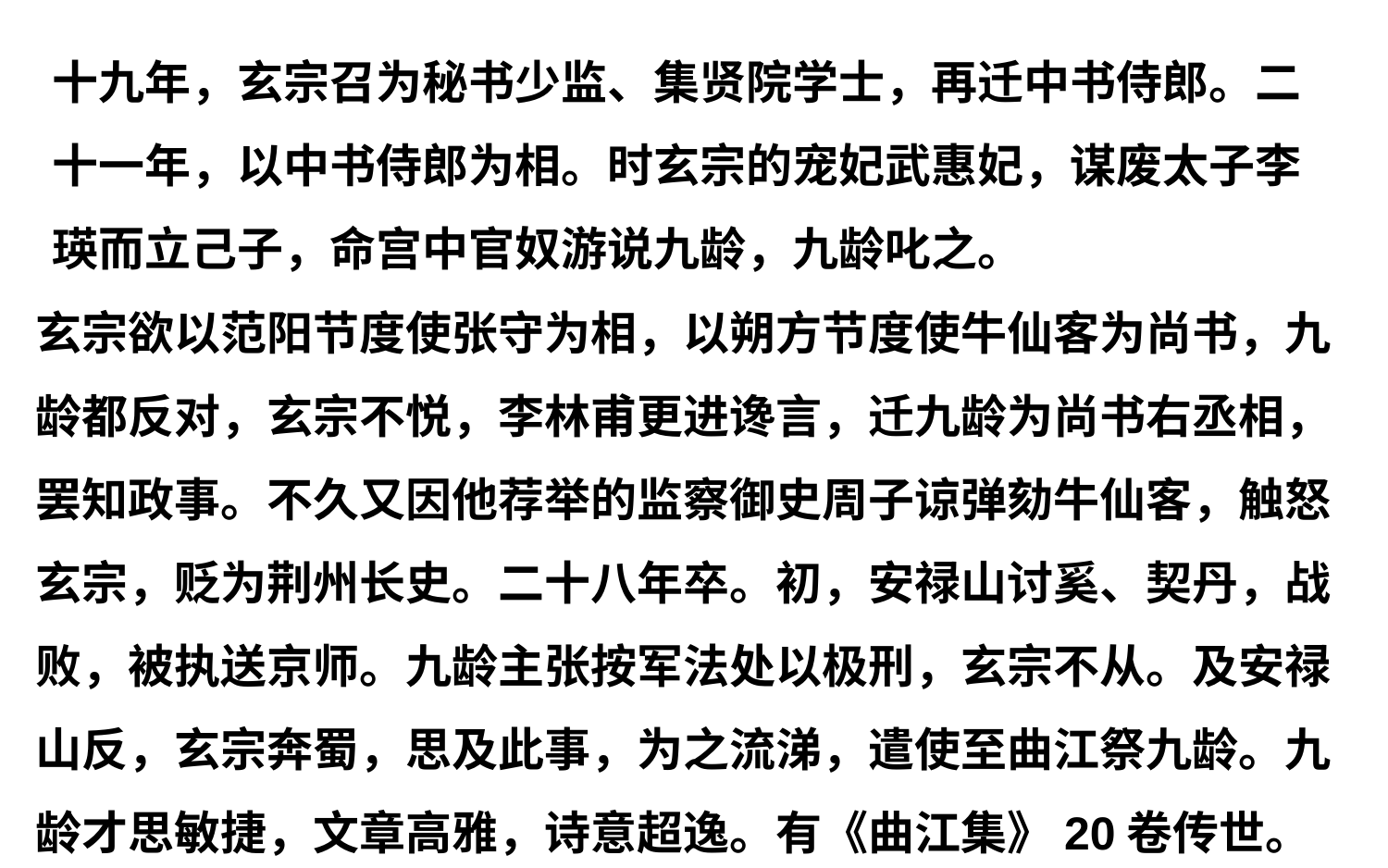

十九年，玄宗召为秘书少监、集贤院学士，再迁中书侍郎。二十一年，以中书侍郎为相。时玄宗的宠妃武惠妃，谋废太子李瑛而立己子，命宫中官奴游说九龄，九龄叱之。
玄宗欲以范阳节度使张守为相，以朔方节度使牛仙客为尚书，九龄都反对，玄宗不悦，李林甫更进谗言，迁九龄为尚书右丞相，罢知政事。不久又因他荐举的监察御史周子谅弹劾牛仙客，触怒玄宗，贬为荆州长史。二十八年卒。初，安禄山讨奚、契丹，战败，被执送京师。九龄主张按军法处以极刑，玄宗不从。及安禄山反，玄宗奔蜀，思及此事，为之流涕，遣使至曲江祭九龄。九龄才思敏捷，文章高雅，诗意超逸。有《曲江集》20卷传世。